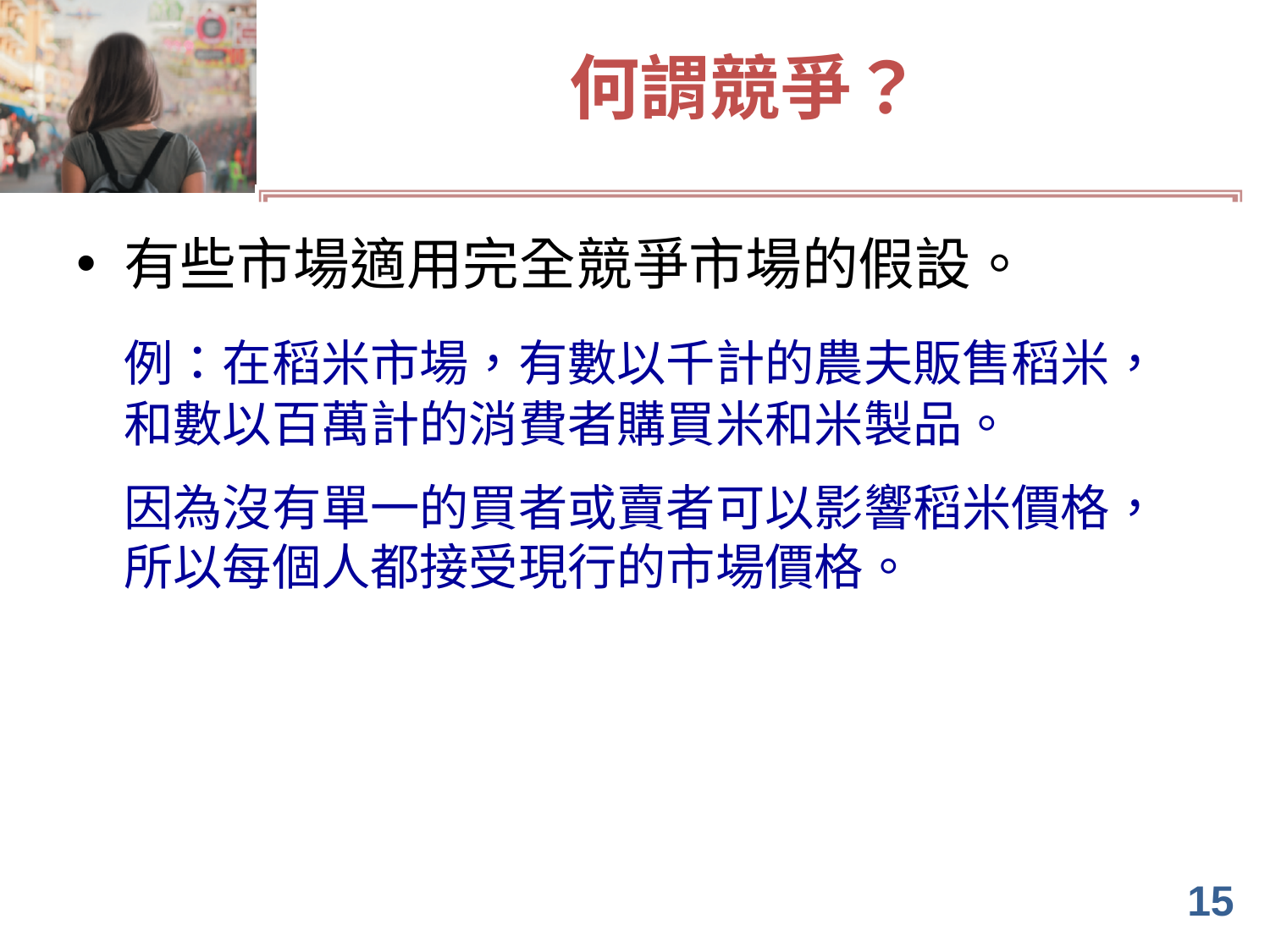

# 何謂競爭？
有些市場適用完全競爭市場的假設。

	例：在稻米市場，有數以千計的農夫販售稻米，和數以百萬計的消費者購買米和米製品。

	因為沒有單一的買者或賣者可以影響稻米價格，所以每個人都接受現行的市場價格。
15